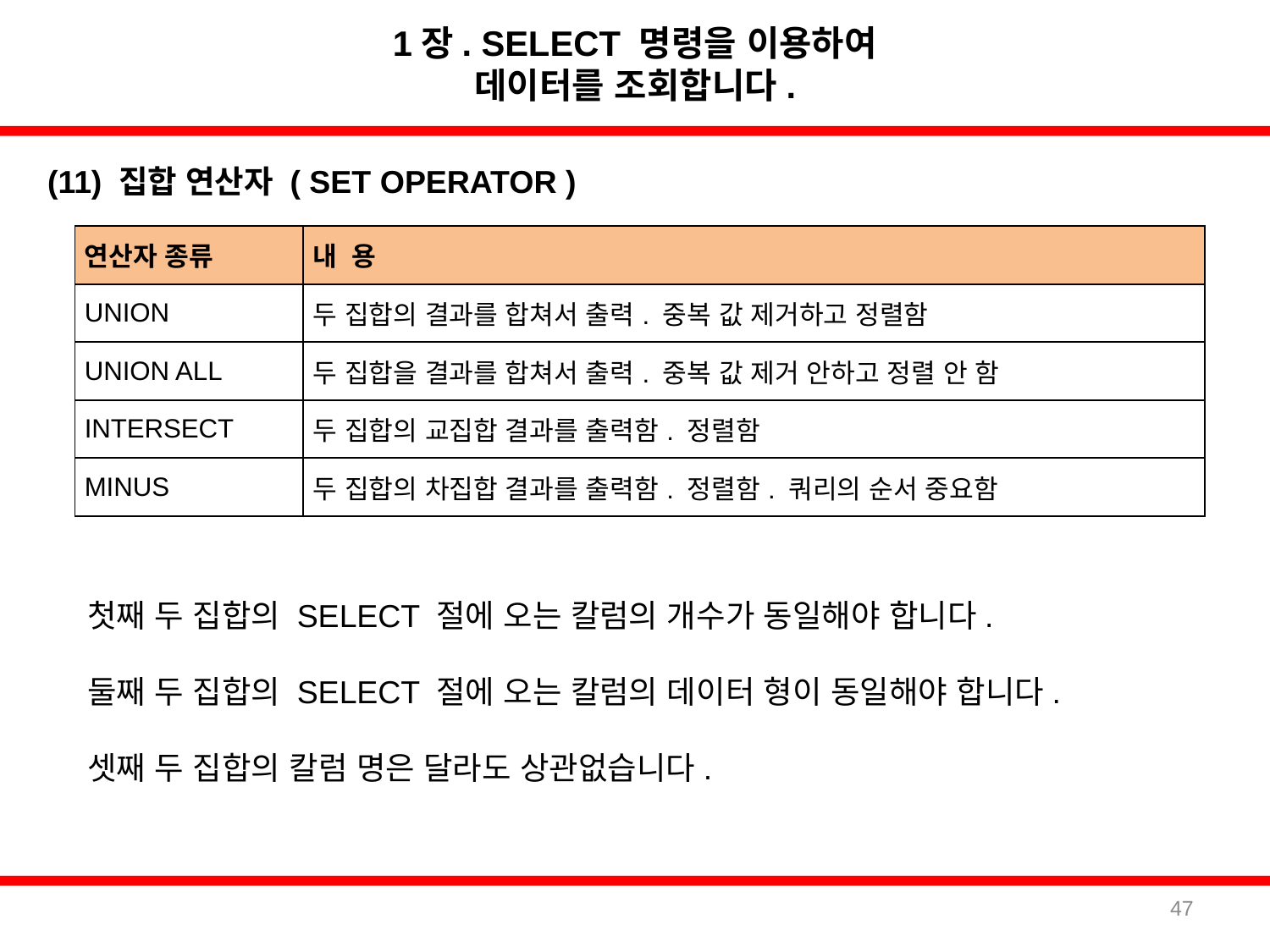

1장. SELECT 명령을 이용하여
데이터를 조회합니다.

(11) 집합 연산자 ( SET OPERATOR )
| 연산자 종류 | 내 용 |
| --- | --- |
| UNION | 두 집합의 결과를 합쳐서 출력. 중복 값 제거하고 정렬함 |
| UNION ALL | 두 집합을 결과를 합쳐서 출력. 중복 값 제거 안하고 정렬 안 함 |
| INTERSECT | 두 집합의 교집합 결과를 출력함. 정렬함 |
| MINUS | 두 집합의 차집합 결과를 출력함. 정렬함. 쿼리의 순서 중요함 |
첫째 두 집합의 SELECT 절에 오는 칼럼의 개수가 동일해야 합니다.

둘째 두 집합의 SELECT 절에 오는 칼럼의 데이터 형이 동일해야 합니다.

셋째 두 집합의 칼럼 명은 달라도 상관없습니다.

47